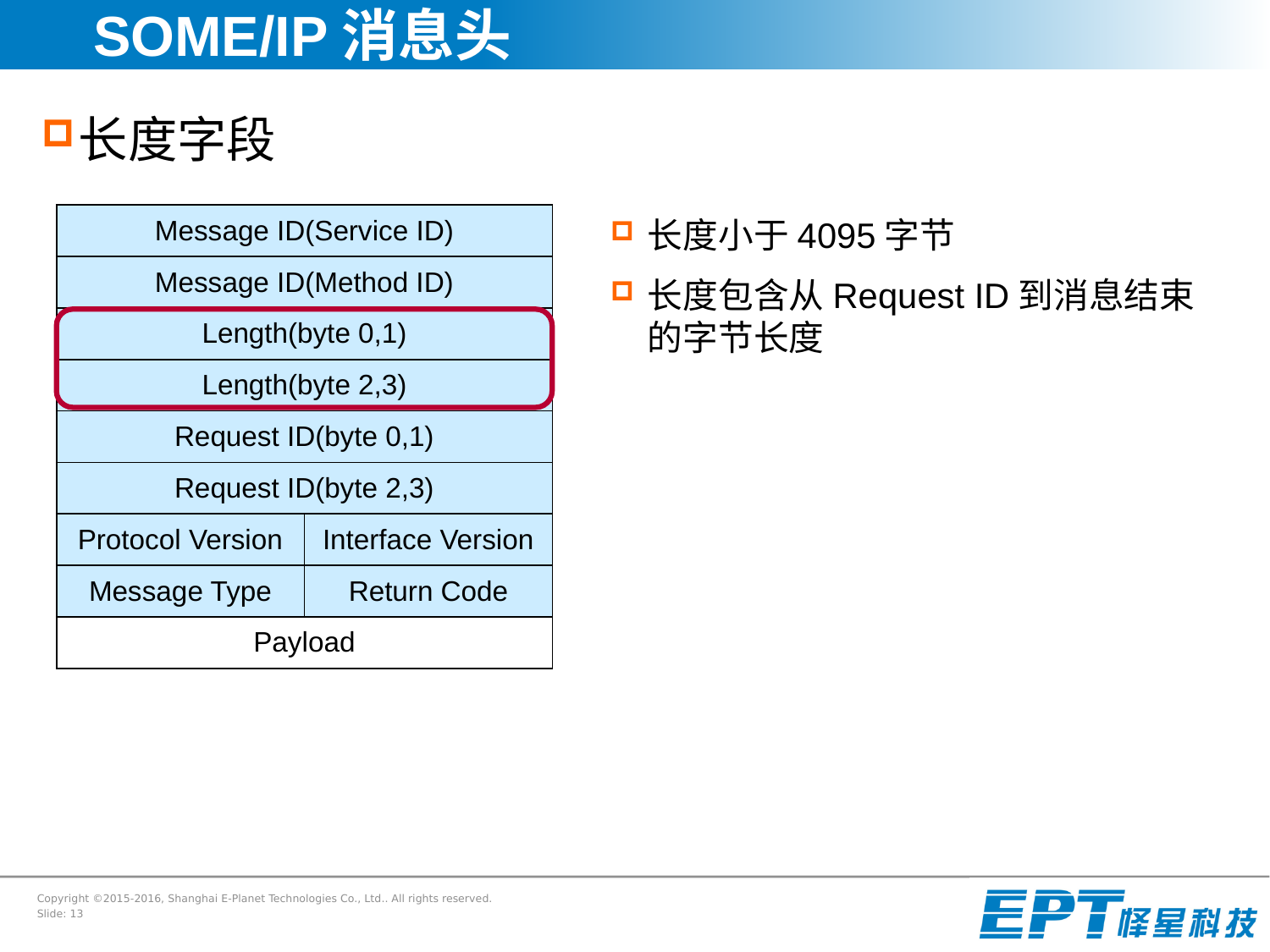

# SOME/IP消息头
长度字段
| Message ID(Service ID) |  |
| --- | --- |
| Message ID(Method ID) |  |
| Length(byte 0,1) |  |
| Length(byte 2,3) |  |
| Request ID(byte 0,1) |  |
| Request ID(byte 2,3) |  |
| Protocol Version | Interface Version |
| Message Type | Return Code |
| Payload |  |
长度小于4095字节
长度包含从Request ID到消息结束的字节长度